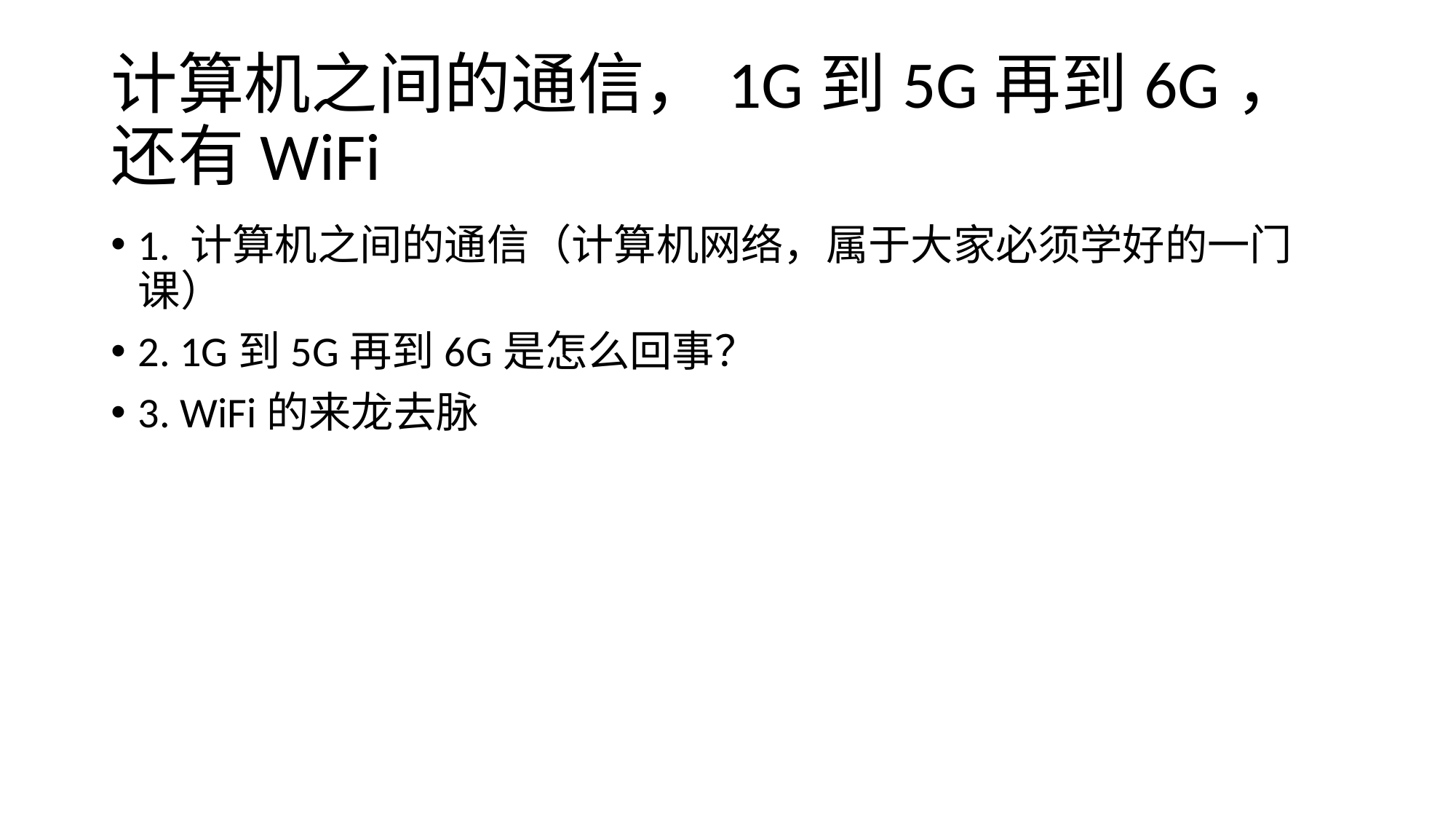

# 计算机之间的通信，1G到5G再到6G，还有WiFi
1. 计算机之间的通信（计算机网络，属于大家必须学好的一门课）
2. 1G到5G再到6G是怎么回事？
3. WiFi的来龙去脉